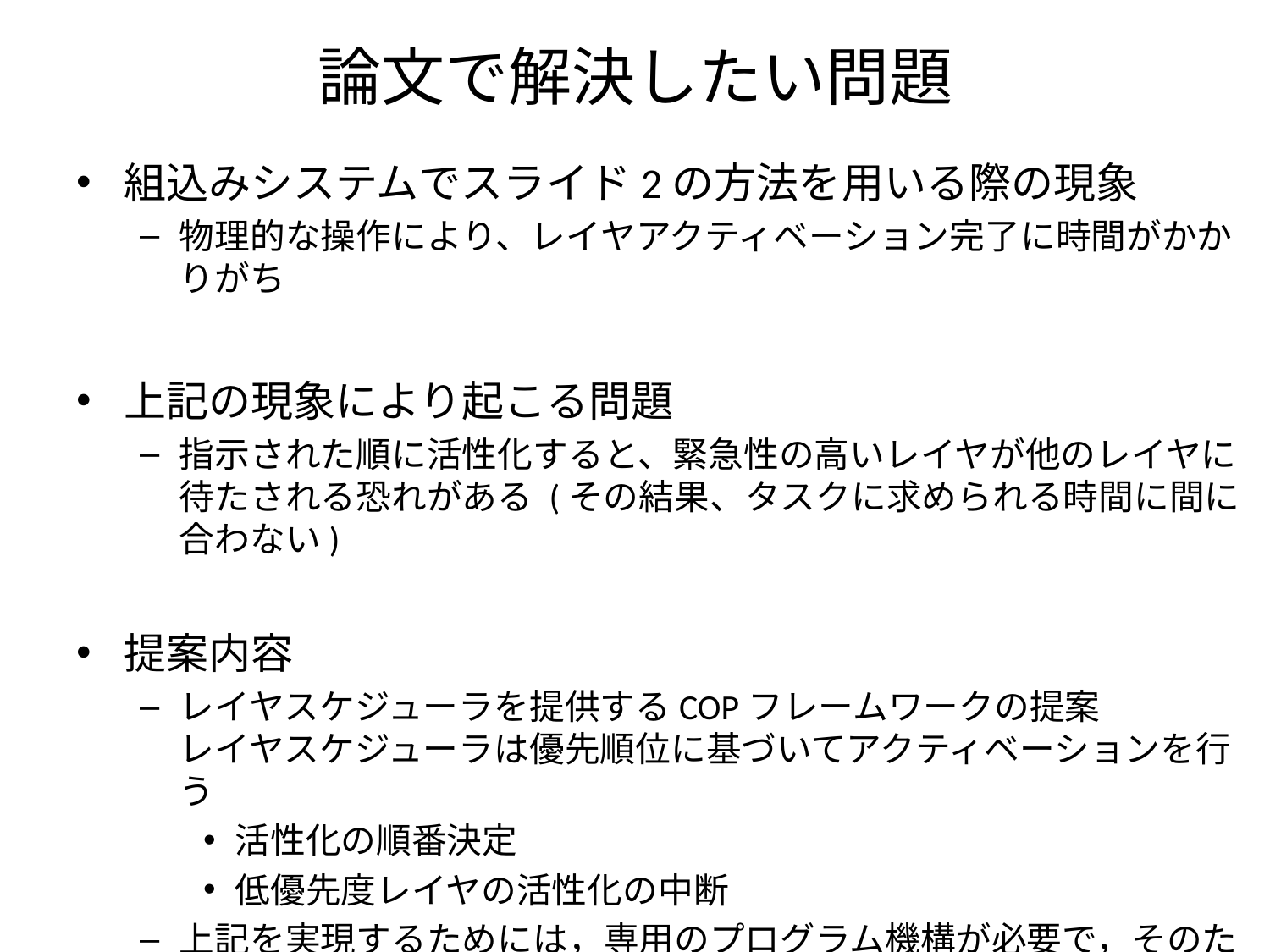

# 論文で解決したい問題
組込みシステムでスライド2の方法を用いる際の現象
物理的な操作により、レイヤアクティベーション完了に時間がかかりがち

上記の現象により起こる問題
指示された順に活性化すると、緊急性の高いレイヤが他のレイヤに待たされる恐れがある (その結果、タスクに求められる時間に間に合わない)

提案内容
レイヤスケジューラを提供するCOPフレームワークの提案
レイヤスケジューラは優先順位に基づいてアクティベーションを行う
活性化の順番決定
低優先度レイヤの活性化の中断
上記を実現するためには，専用のプログラム機構が必要で，そのため，組込みCOPアプリケーションで汎用的に扱えるミドルウェアを提供する